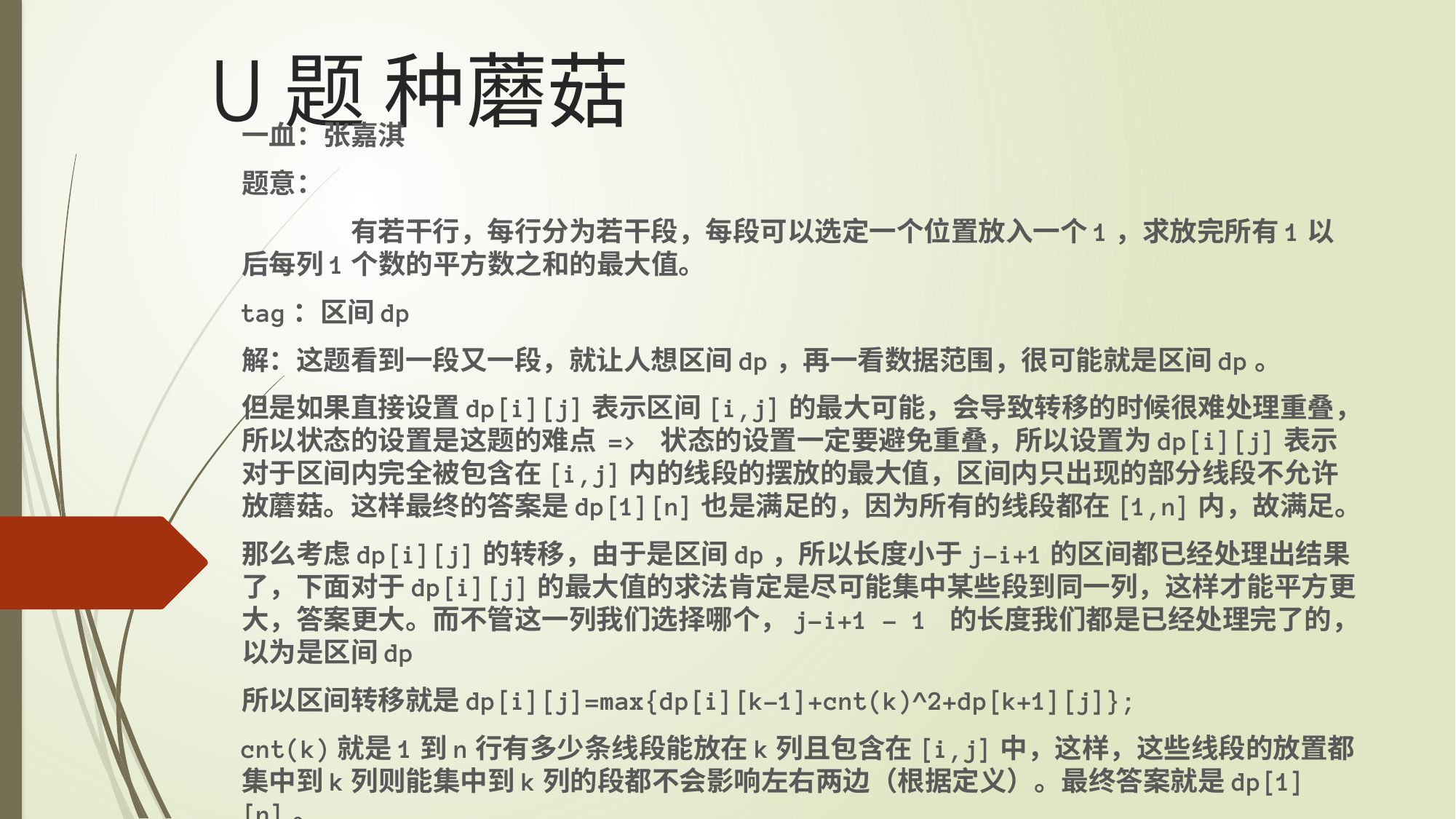

# U题 种蘑菇
一血：张嘉淇
题意：
	有若干行，每行分为若干段，每段可以选定一个位置放入一个1，求放完所有1以后每列1个数的平方数之和的最大值。
tag：区间dp
解：这题看到一段又一段，就让人想区间dp，再一看数据范围，很可能就是区间dp。
但是如果直接设置dp[i][j]表示区间[i,j]的最大可能，会导致转移的时候很难处理重叠，所以状态的设置是这题的难点 => 状态的设置一定要避免重叠，所以设置为dp[i][j]表示对于区间内完全被包含在[i,j]内的线段的摆放的最大值，区间内只出现的部分线段不允许放蘑菇。这样最终的答案是dp[1][n]也是满足的，因为所有的线段都在[1,n]内，故满足。
那么考虑dp[i][j]的转移，由于是区间dp，所以长度小于j-i+1的区间都已经处理出结果了，下面对于dp[i][j]的最大值的求法肯定是尽可能集中某些段到同一列，这样才能平方更大，答案更大。而不管这一列我们选择哪个，j-i+1 - 1 的长度我们都是已经处理完了的，以为是区间dp
所以区间转移就是dp[i][j]=max{dp[i][k-1]+cnt(k)^2+dp[k+1][j]};
cnt(k)就是1到n行有多少条线段能放在k列且包含在[i,j]中，这样，这些线段的放置都集中到k列则能集中到k列的段都不会影响左右两边（根据定义）。最终答案就是dp[1][n]。